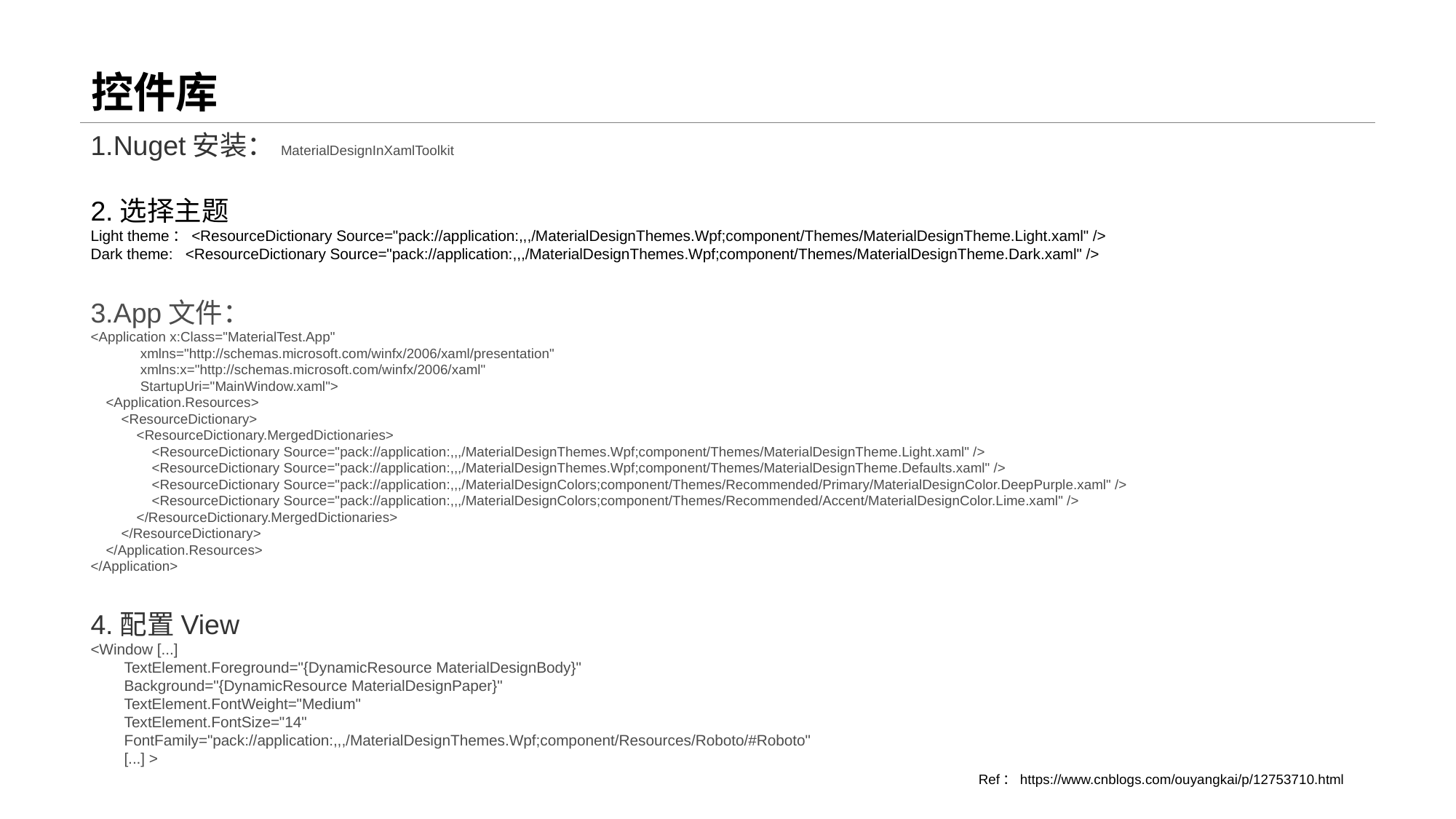

# 控件库
1.Nuget安装：MaterialDesignInXamlToolkit

2.选择主题
Light theme：<ResourceDictionary Source="pack://application:,,,/MaterialDesignThemes.Wpf;component/Themes/MaterialDesignTheme.Light.xaml" />
Dark theme:   <ResourceDictionary Source="pack://application:,,,/MaterialDesignThemes.Wpf;component/Themes/MaterialDesignTheme.Dark.xaml" />

3.App文件：
<Application x:Class="MaterialTest.App"
             xmlns="http://schemas.microsoft.com/winfx/2006/xaml/presentation"
             xmlns:x="http://schemas.microsoft.com/winfx/2006/xaml"
             StartupUri="MainWindow.xaml">
    <Application.Resources>
        <ResourceDictionary>
            <ResourceDictionary.MergedDictionaries>
                <ResourceDictionary Source="pack://application:,,,/MaterialDesignThemes.Wpf;component/Themes/MaterialDesignTheme.Light.xaml" />
                <ResourceDictionary Source="pack://application:,,,/MaterialDesignThemes.Wpf;component/Themes/MaterialDesignTheme.Defaults.xaml" />
                <ResourceDictionary Source="pack://application:,,,/MaterialDesignColors;component/Themes/Recommended/Primary/MaterialDesignColor.DeepPurple.xaml" />
                <ResourceDictionary Source="pack://application:,,,/MaterialDesignColors;component/Themes/Recommended/Accent/MaterialDesignColor.Lime.xaml" />
            </ResourceDictionary.MergedDictionaries>
        </ResourceDictionary>
    </Application.Resources>
</Application>

4.配置View
<Window [...]
        TextElement.Foreground="{DynamicResource MaterialDesignBody}"
        Background="{DynamicResource MaterialDesignPaper}"
        TextElement.FontWeight="Medium"
        TextElement.FontSize="14"
        FontFamily="pack://application:,,,/MaterialDesignThemes.Wpf;component/Resources/Roboto/#Roboto"
        [...] >
Ref：https://www.cnblogs.com/ouyangkai/p/12753710.html